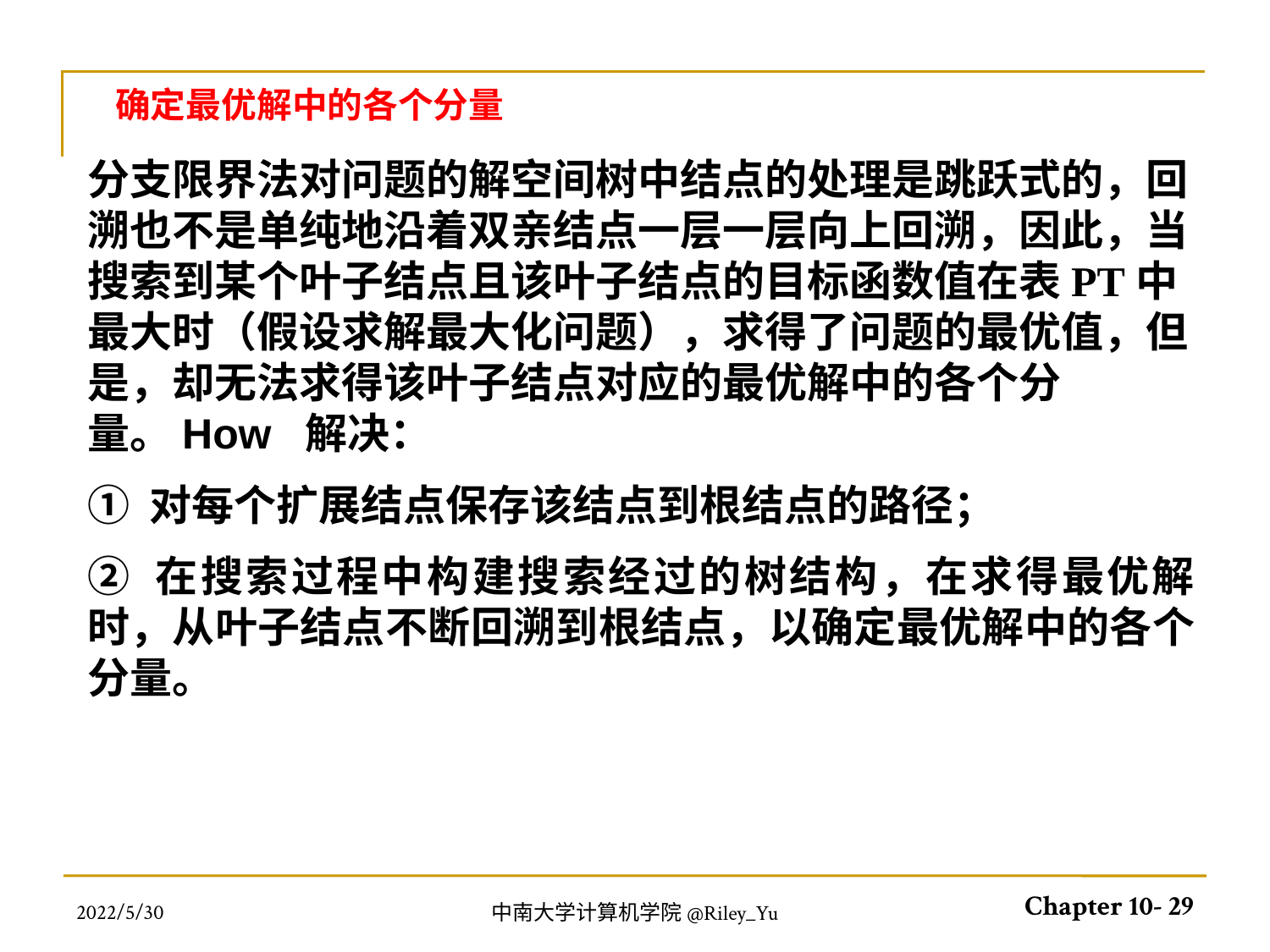

确定最优解中的各个分量
分支限界法对问题的解空间树中结点的处理是跳跃式的，回溯也不是单纯地沿着双亲结点一层一层向上回溯，因此，当搜索到某个叶子结点且该叶子结点的目标函数值在表PT中最大时（假设求解最大化问题），求得了问题的最优值，但是，却无法求得该叶子结点对应的最优解中的各个分量。How  解决：
① 对每个扩展结点保存该结点到根结点的路径；
② 在搜索过程中构建搜索经过的树结构，在求得最优解时，从叶子结点不断回溯到根结点，以确定最优解中的各个分量。

2022/5/30
Chapter 10- 29
中南大学计算机学院@Riley_Yu